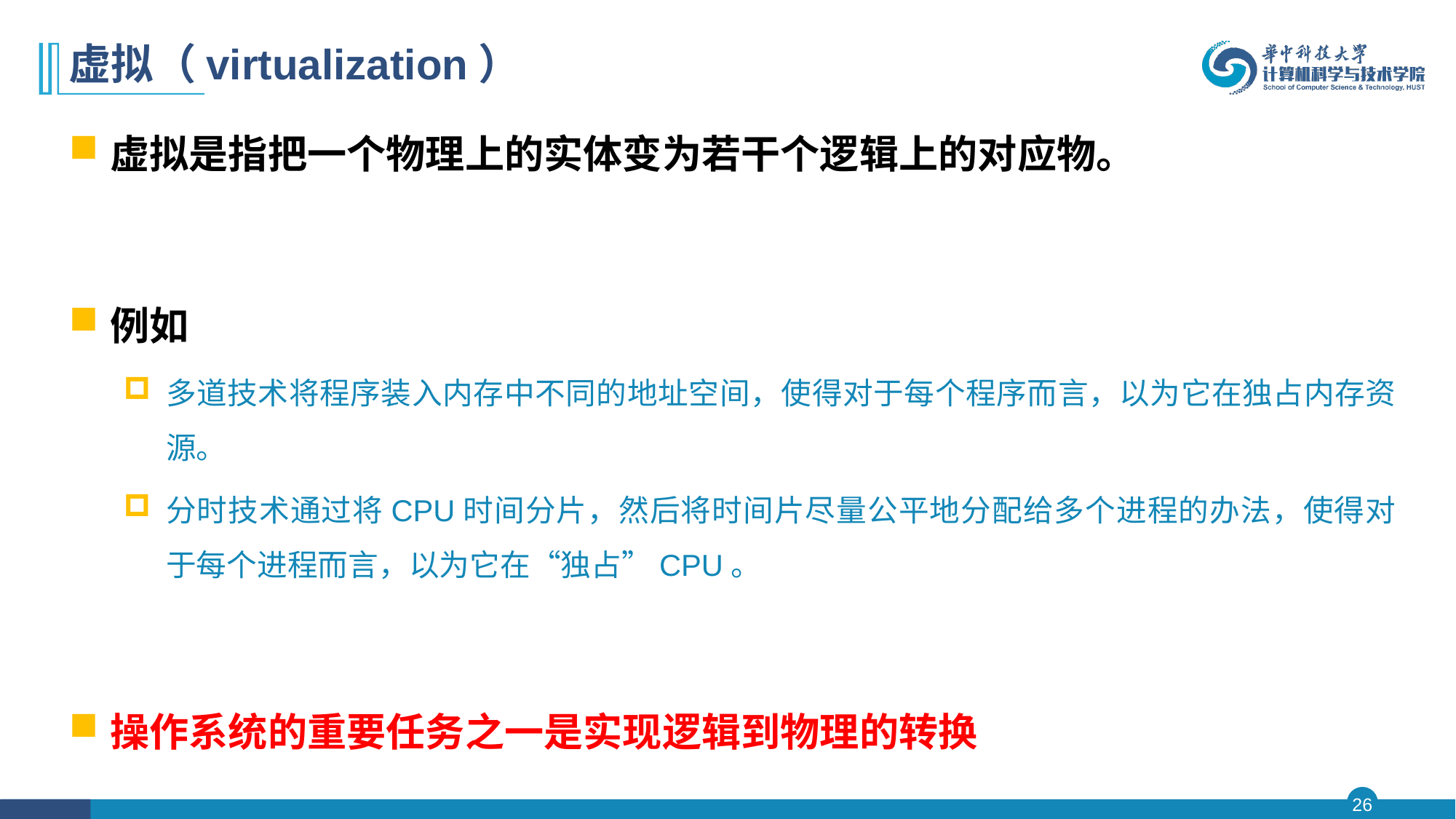

# 虚拟（virtualization）
虚拟是指把一个物理上的实体变为若干个逻辑上的对应物。

例如
多道技术将程序装入内存中不同的地址空间，使得对于每个程序而言，以为它在独占内存资源。
分时技术通过将CPU时间分片，然后将时间片尽量公平地分配给多个进程的办法，使得对于每个进程而言，以为它在“独占”CPU。

操作系统的重要任务之一是实现逻辑到物理的转换